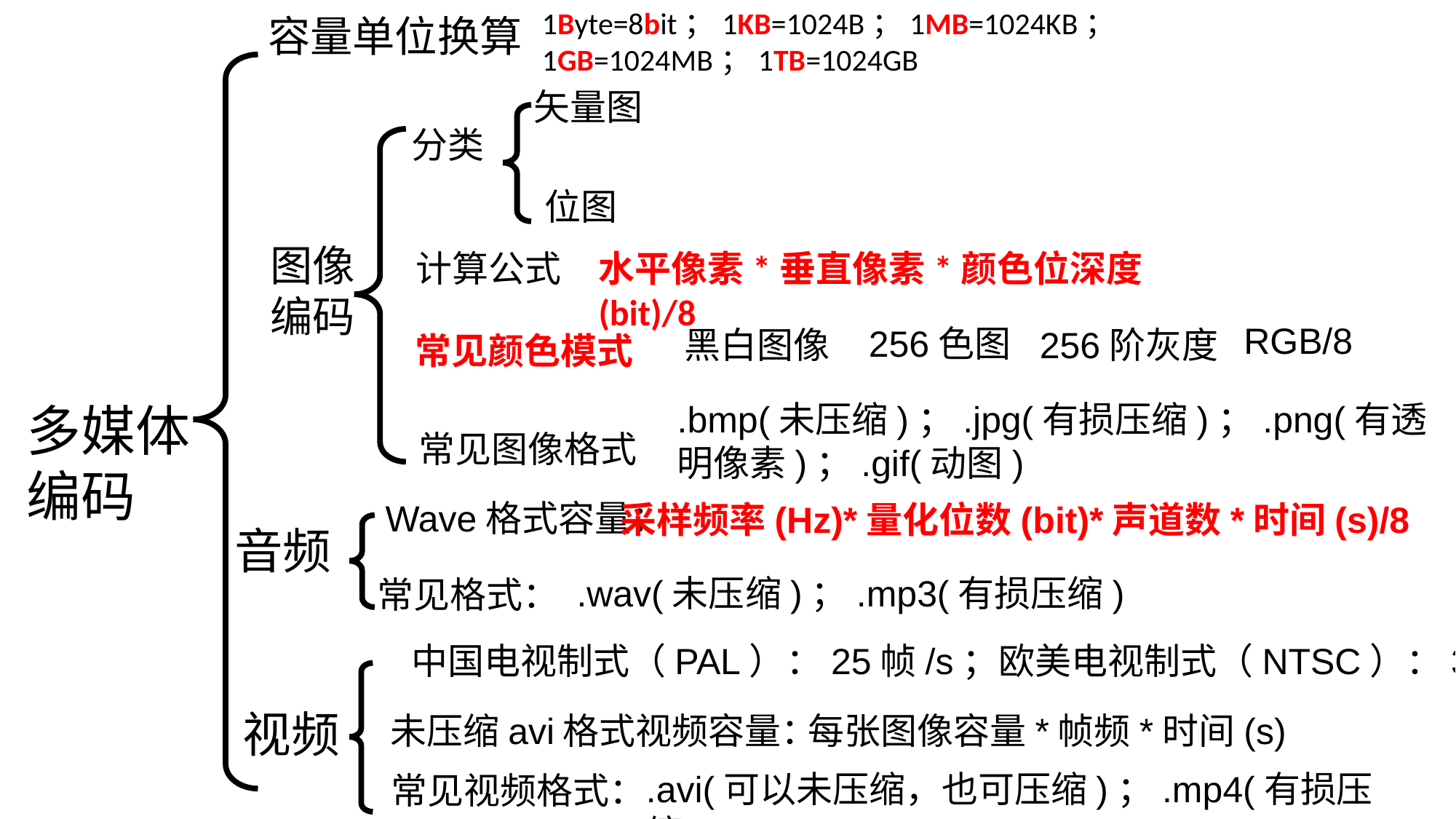

1Byte=8bit；1KB=1024B；1MB=1024KB；1GB=1024MB；1TB=1024GB
容量单位换算

矢量图

分类

图像编码
位图
计算公式
水平像素*垂直像素*颜色位深度(bit)/8
RGB/8
256色图
黑白图像
256阶灰度
常见颜色模式
多媒体编码
.bmp(未压缩)；.jpg(有损压缩)；.png(有透明像素)；.gif(动图)
常见图像格式
Wave格式容量：
采样频率(Hz)*量化位数(bit)*声道数*时间(s)/8
音频

.wav(未压缩)；.mp3(有损压缩)
常见格式：
中国电视制式（PAL）：25帧/s；欧美电视制式（NTSC）：30帧/s

视频
未压缩avi格式视频容量：
每张图像容量*帧频*时间(s)
.avi(可以未压缩，也可压缩)；.mp4(有损压缩)；
常见视频格式：